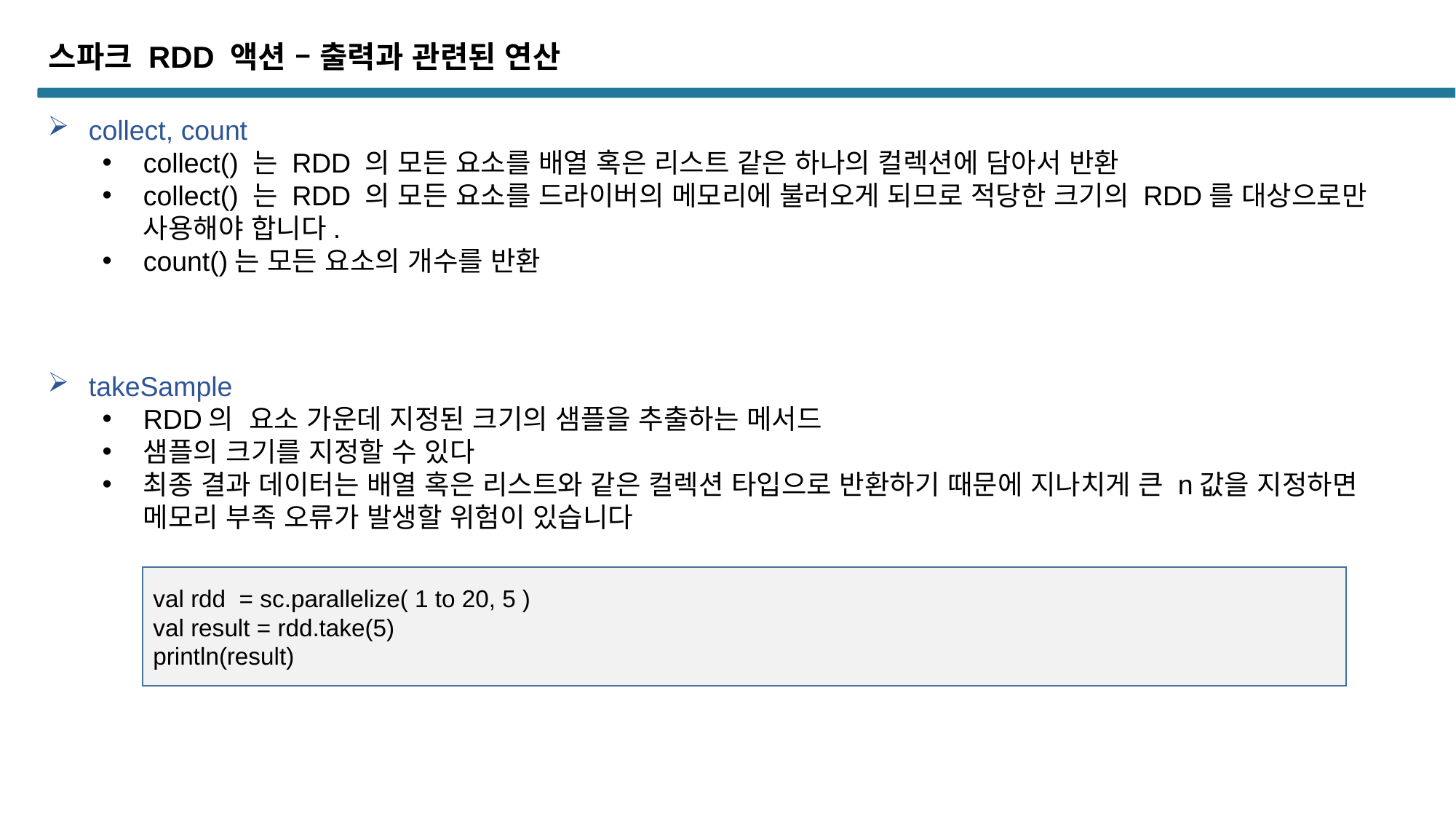

스파크 RDD 액션 – 출력과 관련된 연산
collect, count
collect() 는 RDD 의 모든 요소를 배열 혹은 리스트 같은 하나의 컬렉션에 담아서 반환
collect() 는 RDD 의 모든 요소를 드라이버의 메모리에 불러오게 되므로 적당한 크기의 RDD를 대상으로만 사용해야 합니다.
count()는 모든 요소의 개수를 반환

takeSample
RDD의  요소 가운데 지정된 크기의 샘플을 추출하는 메서드
샘플의 크기를 지정할 수 있다
최종 결과 데이터는 배열 혹은 리스트와 같은 컬렉션 타입으로 반환하기 때문에 지나치게 큰 n값을 지정하면 메모리 부족 오류가 발생할 위험이 있습니다
val rdd  = sc.parallelize( 1 to 20, 5 )
val result = rdd.take(5)
println(result)